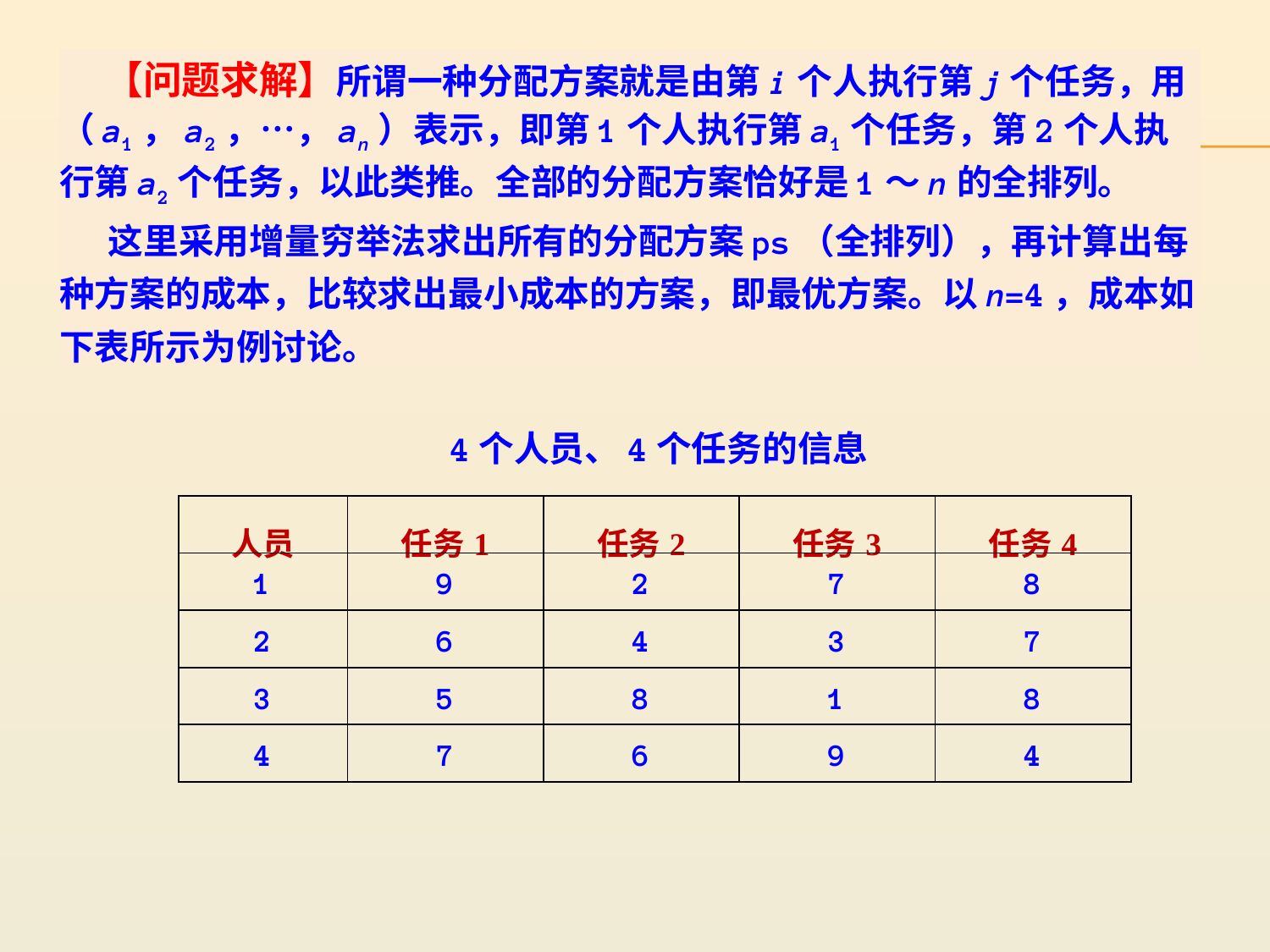

【问题求解】所谓一种分配方案就是由第i个人执行第j个任务，用（a1，a2，…，an）表示，即第1个人执行第a1个任务，第2个人执行第a2个任务，以此类推。全部的分配方案恰好是1～n的全排列。
     这里采用增量穷举法求出所有的分配方案ps（全排列），再计算出每种方案的成本，比较求出最小成本的方案，即最优方案。以n=4，成本如下表所示为例讨论。
4个人员、4个任务的信息
| 人员 | 任务1 | 任务2 | 任务3 | 任务4 |
| --- | --- | --- | --- | --- |
| 1 | 9 | 2 | 7 | 8 |
| 2 | 6 | 4 | 3 | 7 |
| 3 | 5 | 8 | 1 | 8 |
| 4 | 7 | 6 | 9 | 4 |